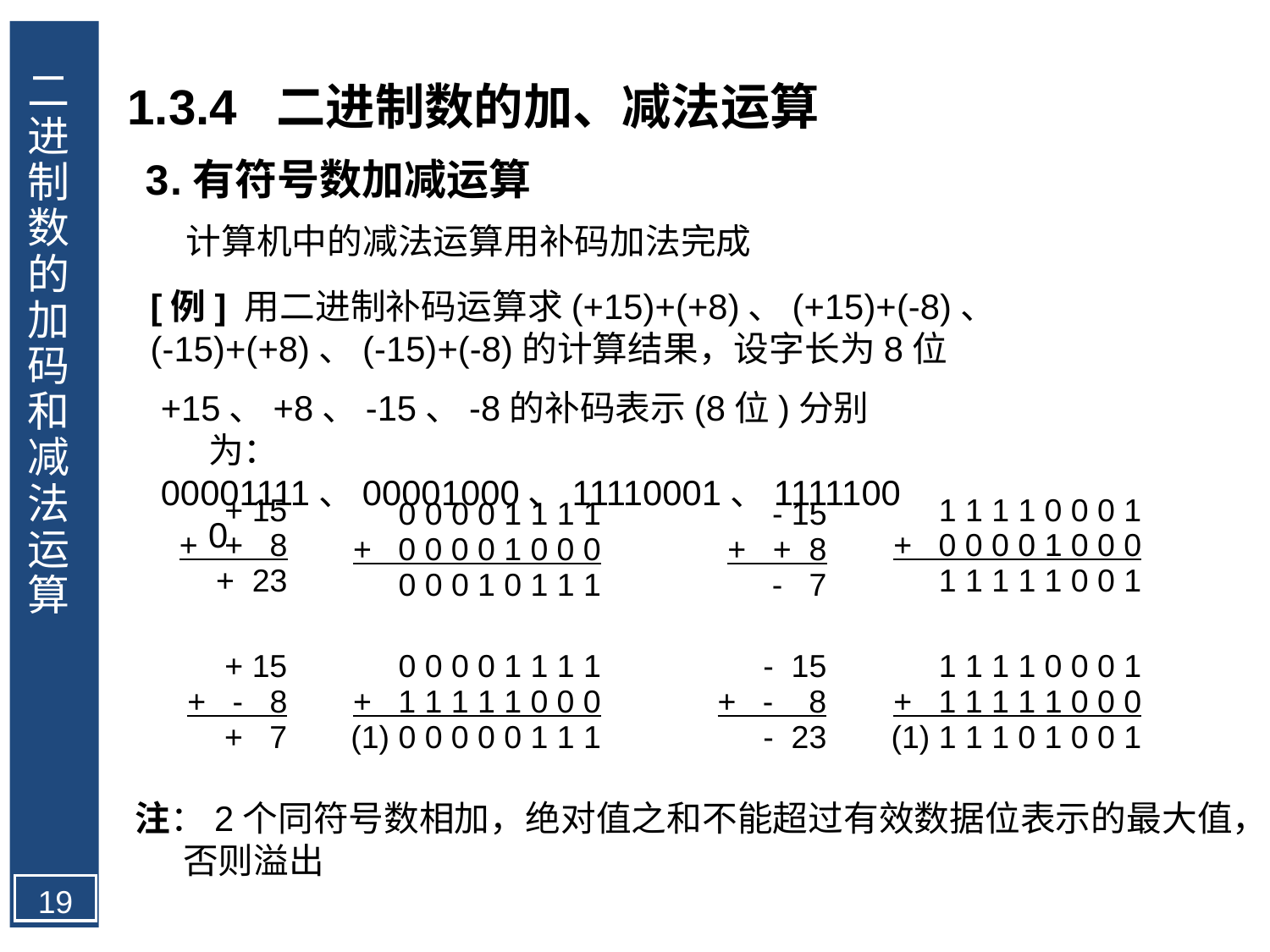

二进制数的加码和减法运算
1.3.4  二进制数的加、减法运算
有符号数加减运算
计算机中的减法运算用补码加法完成
[例] 用二进制补码运算求(+15)+(+8)、(+15)+(-8)、
(-15)+(+8)、(-15)+(-8)的计算结果，设字长为8位
+15、+8、-15、-8的补码表示(8位)分别为：
00001111、00001000、11110001、11111000
| + 15 + + 8 + 23 |  | 0 0 0 0 1 1 1 1 + 0 0 0 0 1 0 0 0 0 0 0 1 0 1 1 1 |  | - 15 + + 8 - 7 |  | 1 1 1 1 0 0 0 1 + 0 0 0 0 1 0 0 0 1 1 1 1 1 0 0 1 |
| --- | --- | --- | --- | --- | --- | --- |
|  |  |  |  |  |  |  |
| + 15 + - 8 + 7 |  | 0 0 0 0 1 1 1 1 + 1 1 1 1 1 0 0 0 (1) 0 0 0 0 0 1 1 1 |  | - 15 + - 8 - 23 |  | 1 1 1 1 0 0 0 1 + 1 1 1 1 1 0 0 0 (1) 1 1 1 0 1 0 0 1 |
注：2个同符号数相加，绝对值之和不能超过有效数据位表示的最大值，否则溢出
19